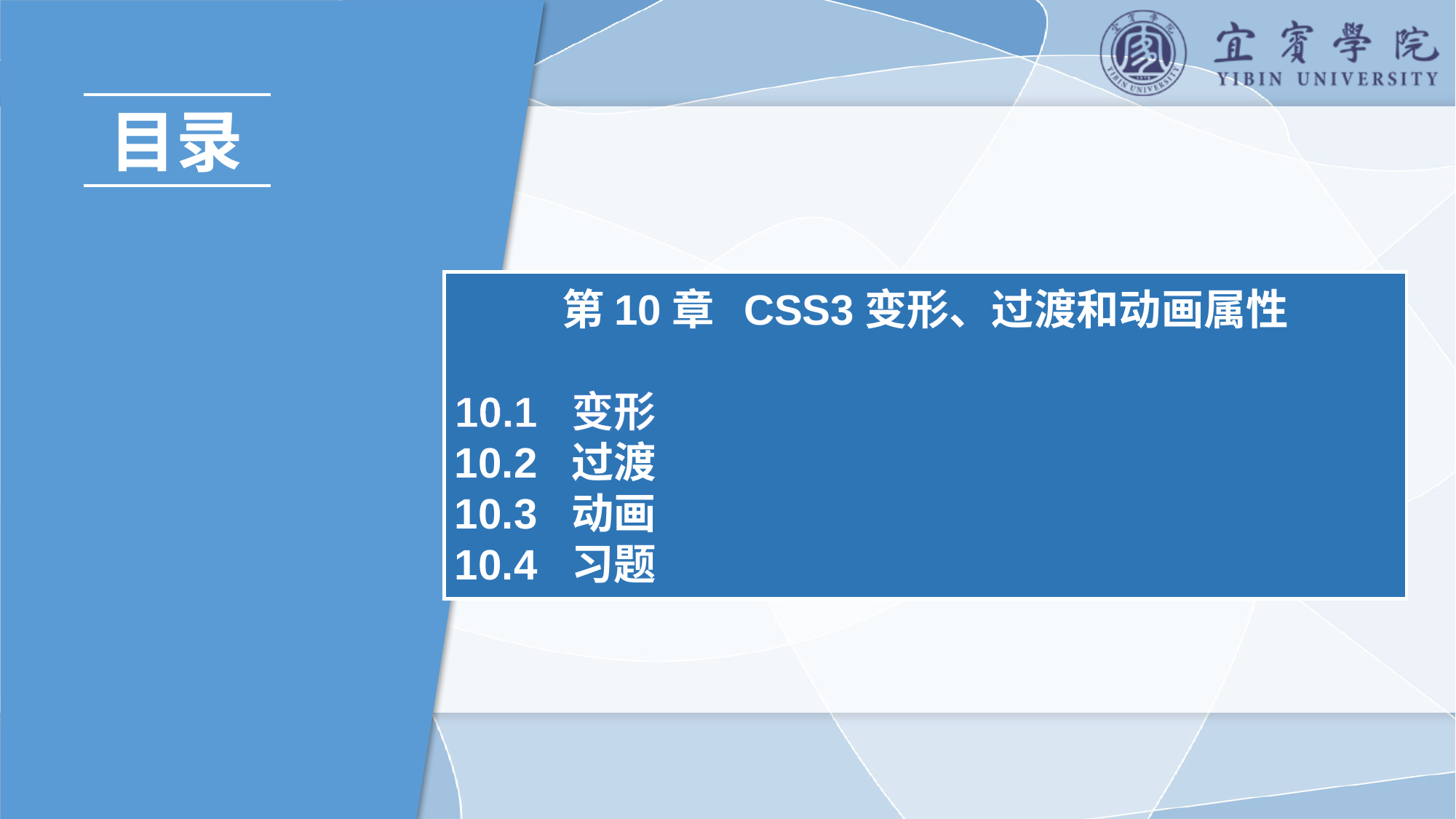

目录
第10章  CSS3变形、过渡和动画属性

10.1  变形
10.2  过渡
10.3  动画
10.4  习题